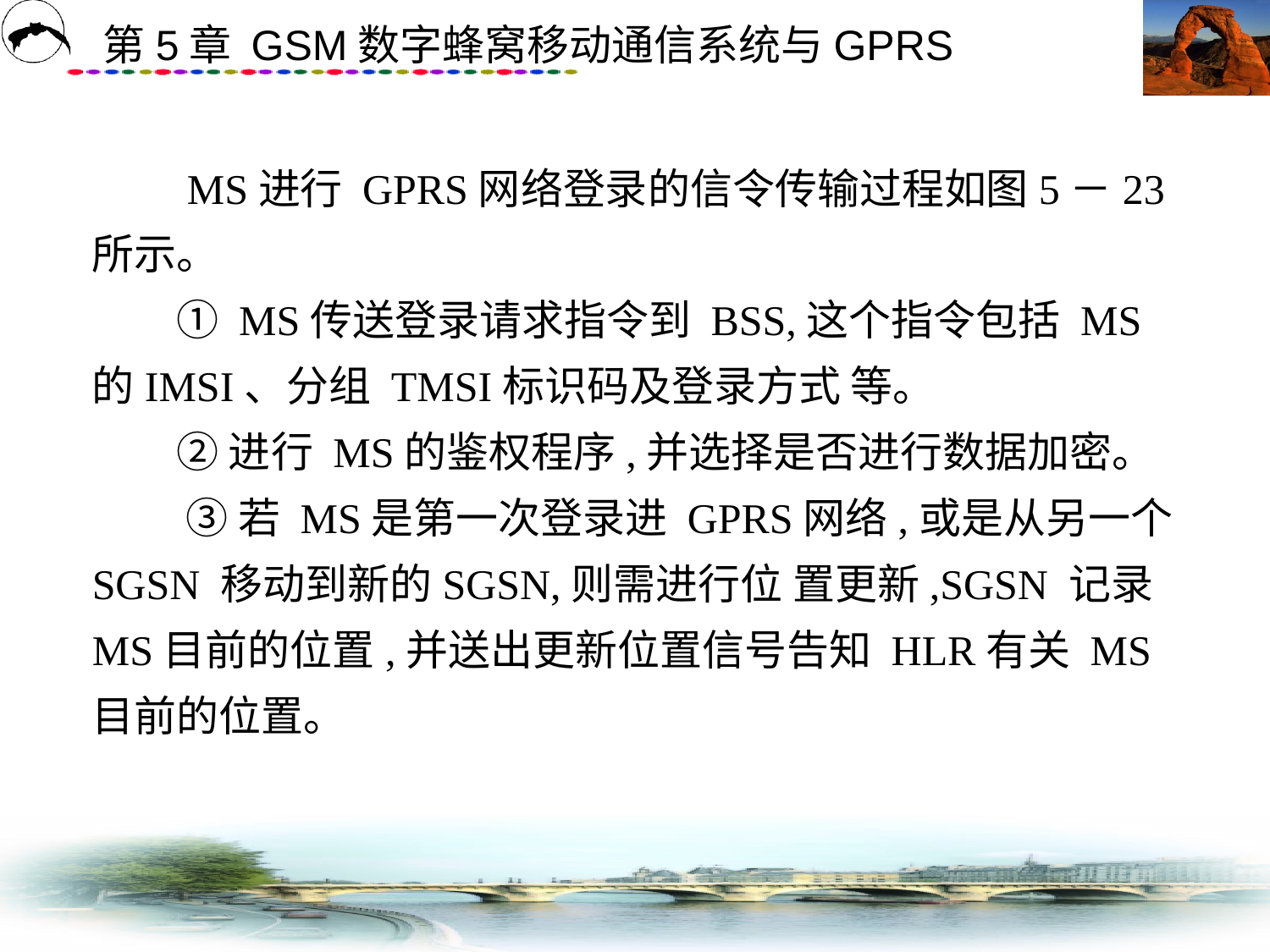

# MS进行 GPRS网络登录的信令传输过程如图5－23所示。 　　① MS传送登录请求指令到 BSS,这个指令包括 MS的IMSI、分组 TMSI标识码及登录方式 等。 　　② 进行 MS的鉴权程序,并选择是否进行数据加密。 　　 ③ 若 MS是第一次登录进 GPRS网络,或是从另一个SGSN 移动到新的SGSN,则需进行位 置更新,SGSN 记录 MS目前的位置,并送出更新位置信号告知 HLR有关 MS目前的位置。